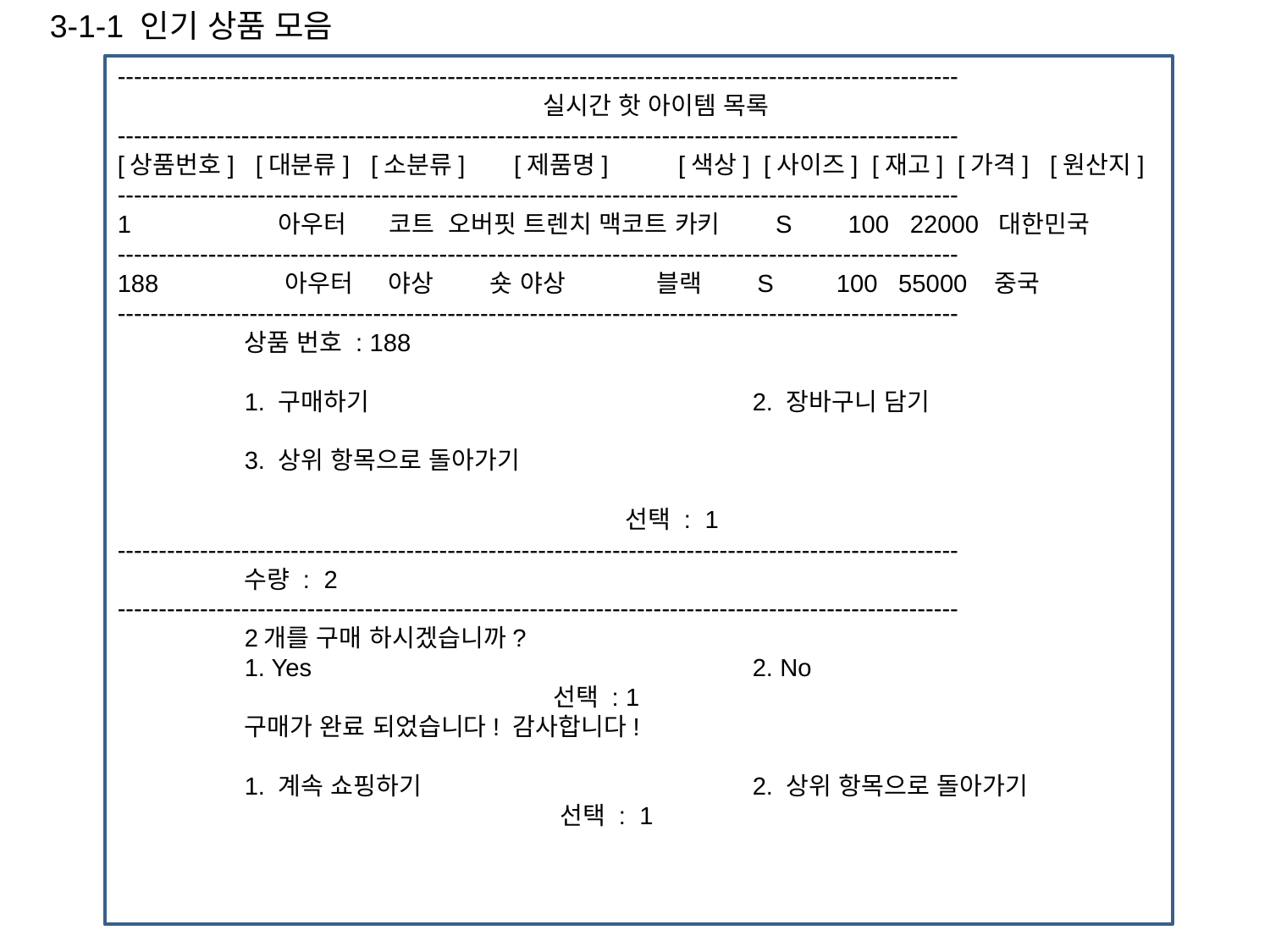

3-1-1 인기 상품 모음
------------------------------------------------------------------------------------------------------
	           		       실시간 핫 아이템 목록
------------------------------------------------------------------------------------------------------
[상품번호]   [대분류]   [소분류]       [제품명]          [색상]  [사이즈]  [재고]  [가격]   [원산지]
------------------------------------------------------------------------------------------------------
1	    아우터      코트  오버핏 트렌치 맥코트 카키       S        100   22000  대한민국
------------------------------------------------------------------------------------------------------
188	     아우터     야상        숏 야상             블랙       S         100   55000   중국
------------------------------------------------------------------------------------------------------
 	상품 번호 : 188

	1. 구매하기  			2. 장바구니 담기

	3. 상위 항목으로 돌아가기

				선택 :  1
------------------------------------------------------------------------------------------------------
	수량 :  2
------------------------------------------------------------------------------------------------------
	2개를 구매 하시겠습니까?
	1. Yes				2. No
			       선택 : 1
	구매가 완료 되었습니다! 감사합니다!

	1. 계속 쇼핑하기 			2. 상위 항목으로 돌아가기
			        선택 :  1